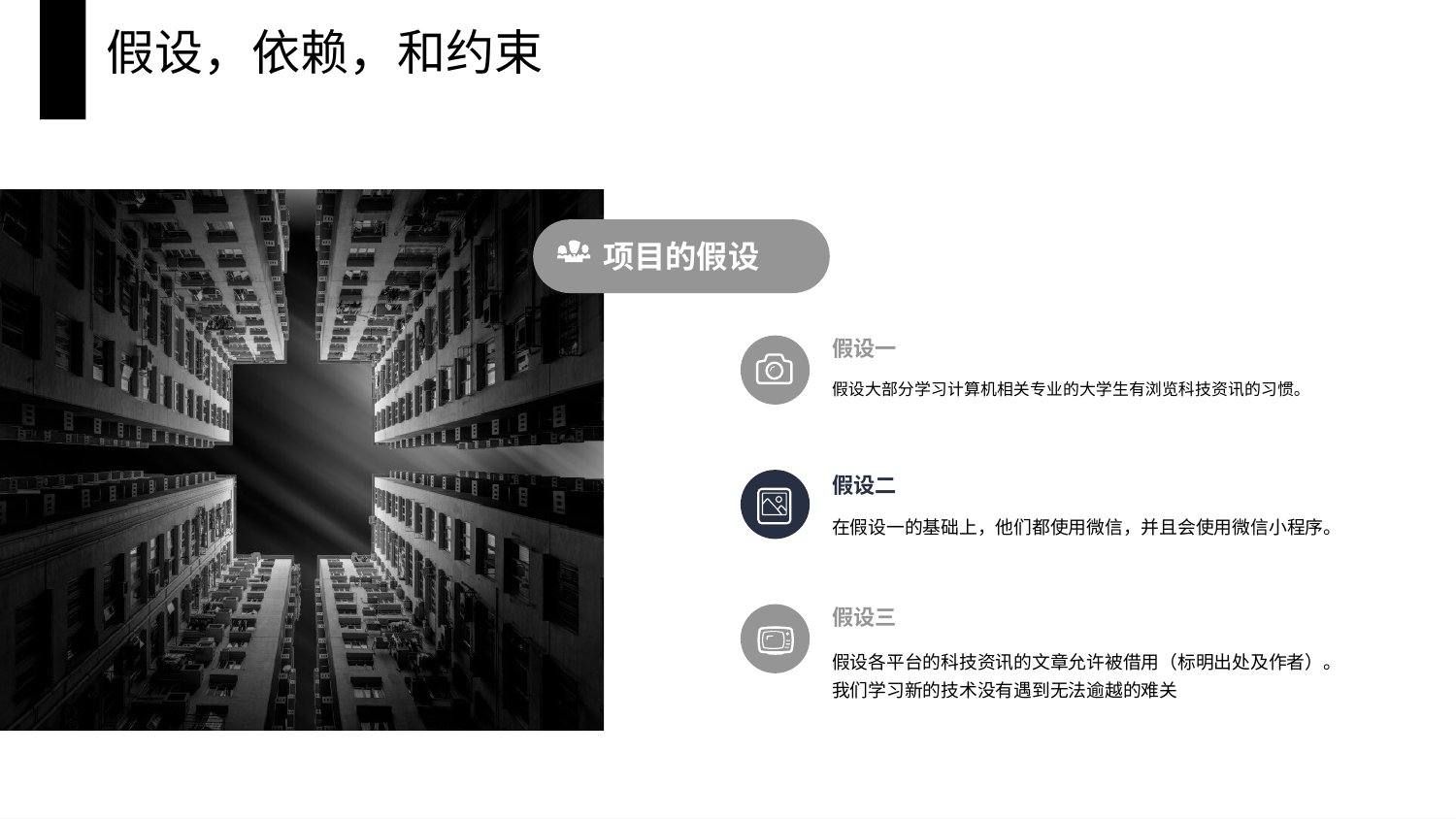

假设，依赖，和约束

项目的假设

假设一

假设大部分学习计算机相关专业的大学生有浏览科技资讯的习惯。
假设二

在假设一的基础上，他们都使用微信，并且会使用微信小程序。
假设三

假设各平台的科技资讯的文章允许被借用（标明出处及作者）。
我们学习新的技术没有遇到无法逾越的难关